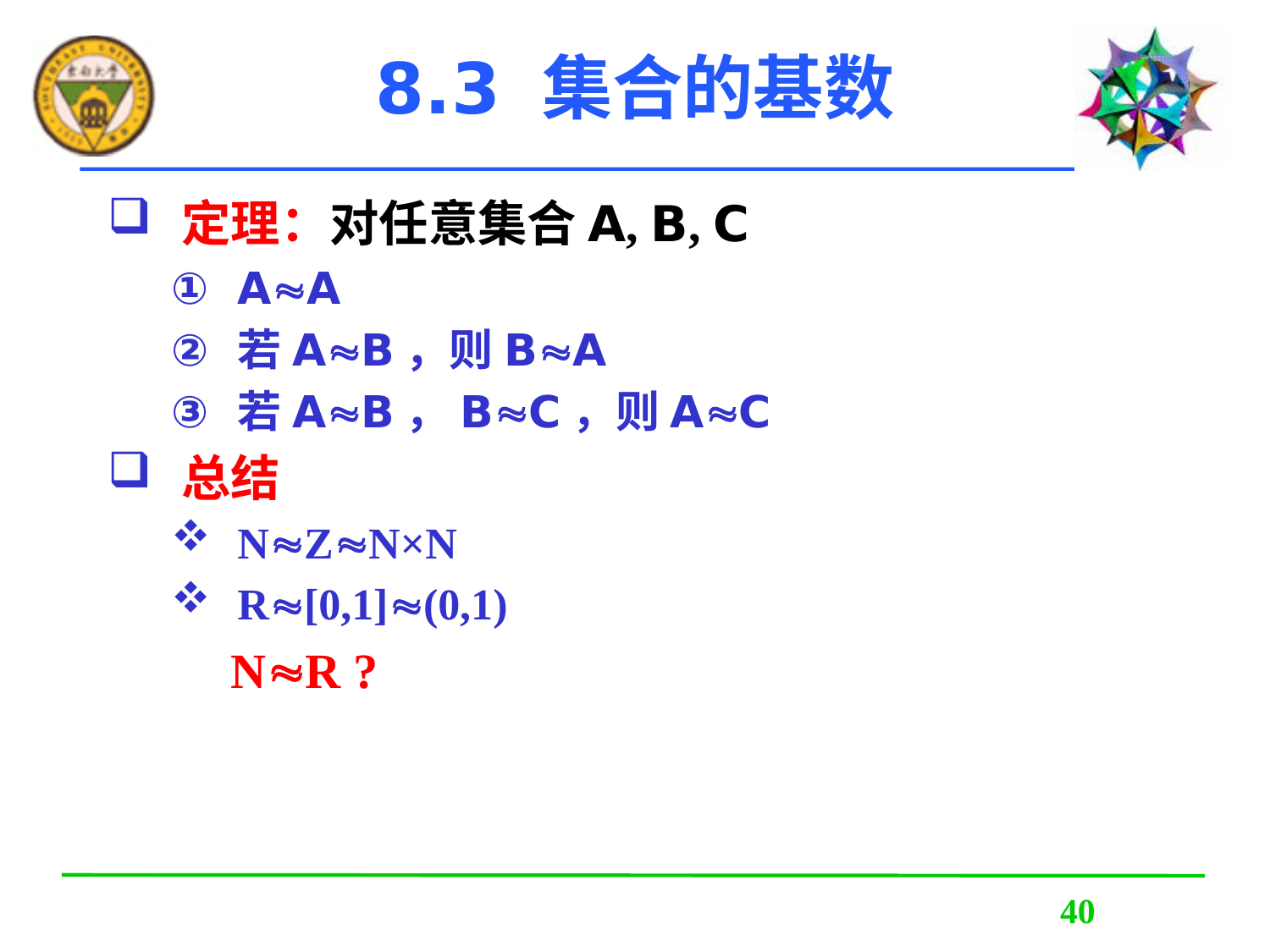

# 8.3 集合的基数
定理：对任意集合A, B, C
A≈A
若A≈B，则B≈A
若A≈B，B≈C，则A≈C
总结
N≈Z≈N×N
R≈[0,1]≈(0,1)
          N≈R ?